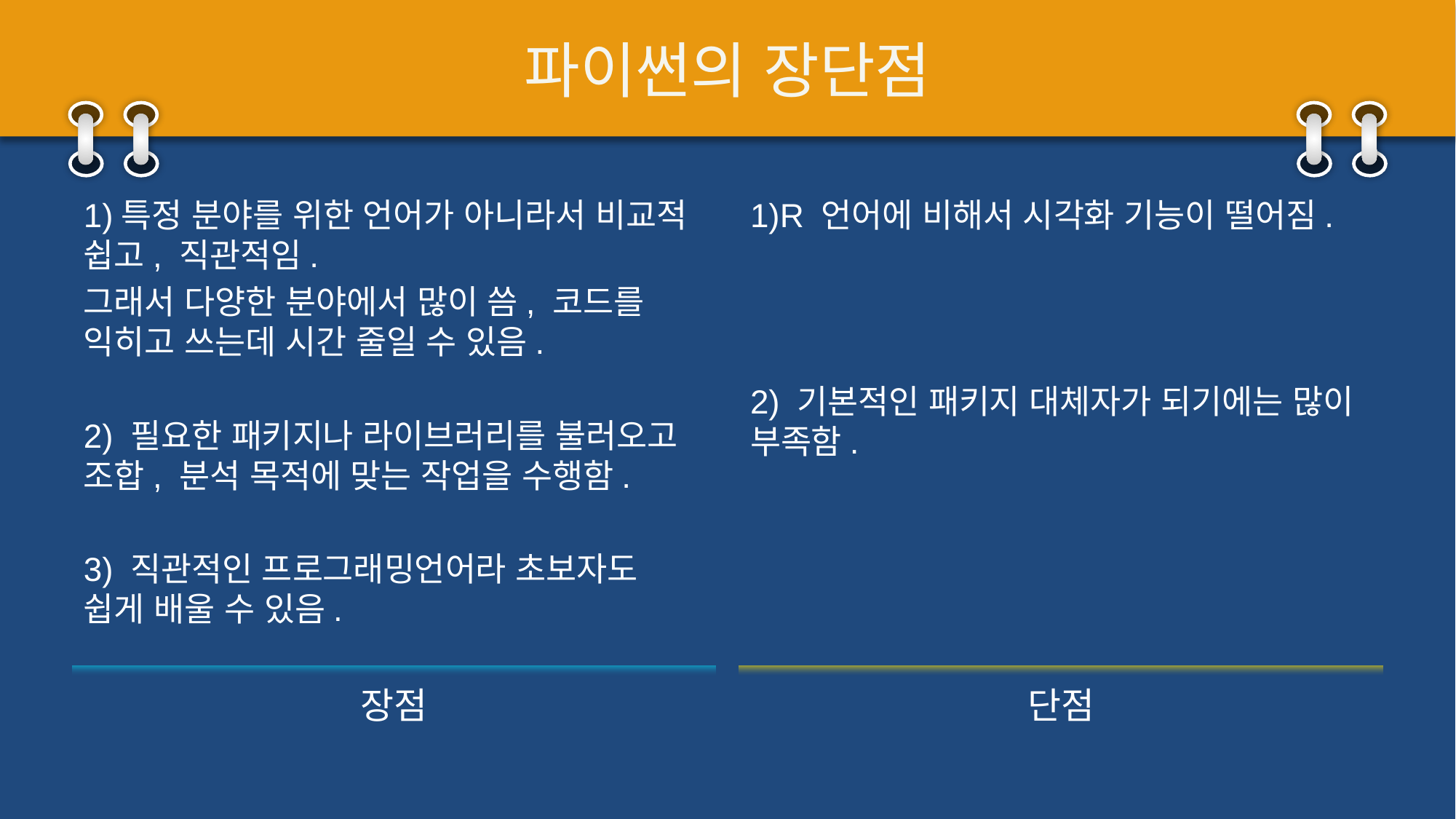

# 파이썬의 장단점
1)특정 분야를 위한 언어가 아니라서 비교적 쉽고, 직관적임.
그래서 다양한 분야에서 많이 씀, 코드를 익히고 쓰는데 시간 줄일 수 있음.

2) 필요한 패키지나 라이브러리를 불러오고 조합, 분석 목적에 맞는 작업을 수행함.

3) 직관적인 프로그래밍언어라 초보자도 쉽게 배울 수 있음.
1)R 언어에 비해서 시각화 기능이 떨어짐.

2) 기본적인 패키지 대체자가 되기에는 많이 부족함.
장점
단점